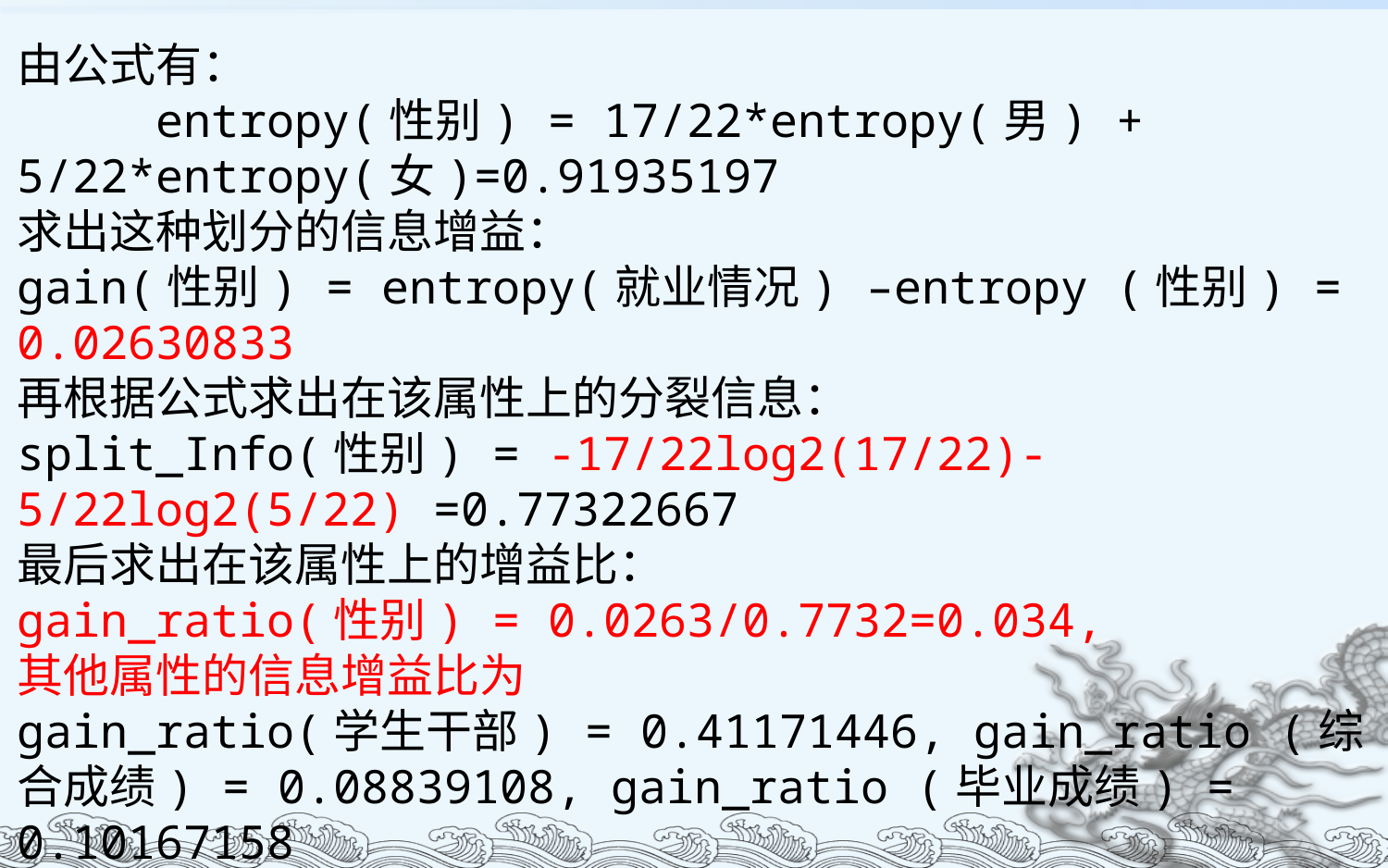

由公式有：
	entropy(性别) = 17/22*entropy(男) + 5/22*entropy(女)=0.91935197
求出这种划分的信息增益：
gain(性别) = entropy(就业情况) –entropy (性别) = 0.02630833
再根据公式求出在该属性上的分裂信息：
split_Info(性别) = -17/22log2(17/22)-5/22log2(5/22) =0.77322667
最后求出在该属性上的增益比：
gain_ratio(性别) = 0.0263/0.7732=0.034,
其他属性的信息增益比为
gain_ratio(学生干部) = 0.41171446, gain_ratio (综合成绩) = 0.08839108, gain_ratio (毕业成绩) = 0.10167158